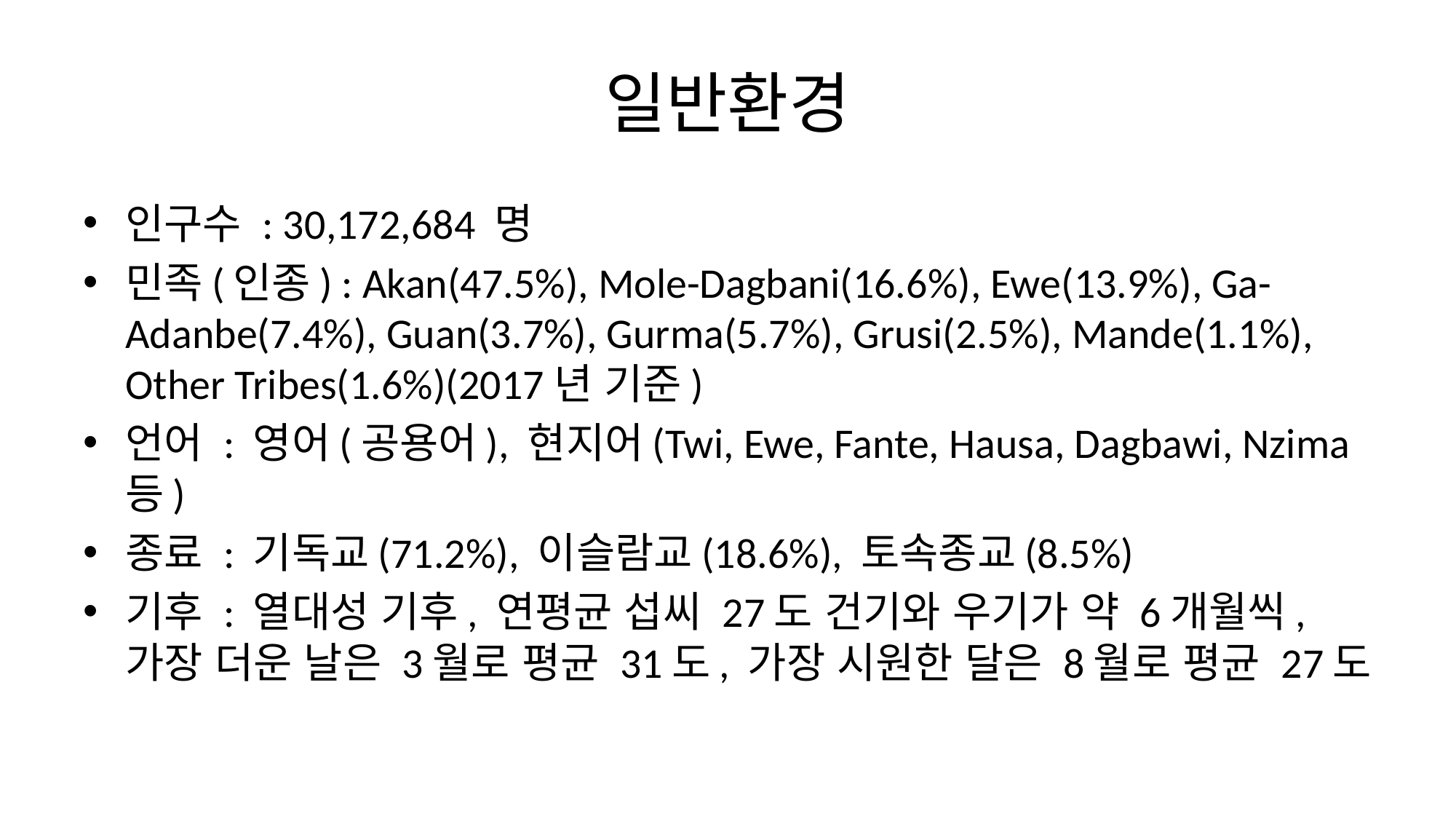

# 일반환경
인구수 : 30,172,684 명
민족(인종) : Akan(47.5%), Mole-Dagbani(16.6%), Ewe(13.9%), Ga-Adanbe(7.4%), Guan(3.7%), Gurma(5.7%), Grusi(2.5%), Mande(1.1%), Other Tribes(1.6%)(2017년 기준)
언어 : 영어(공용어), 현지어(Twi, Ewe, Fante, Hausa, Dagbawi, Nzima 등)
종료 : 기독교(71.2%), 이슬람교(18.6%), 토속종교(8.5%)
기후 : 열대성 기후, 연평균 섭씨 27도 건기와 우기가 약 6개월씩, 가장 더운 날은 3월로 평균 31도, 가장 시원한 달은 8월로 평균 27도